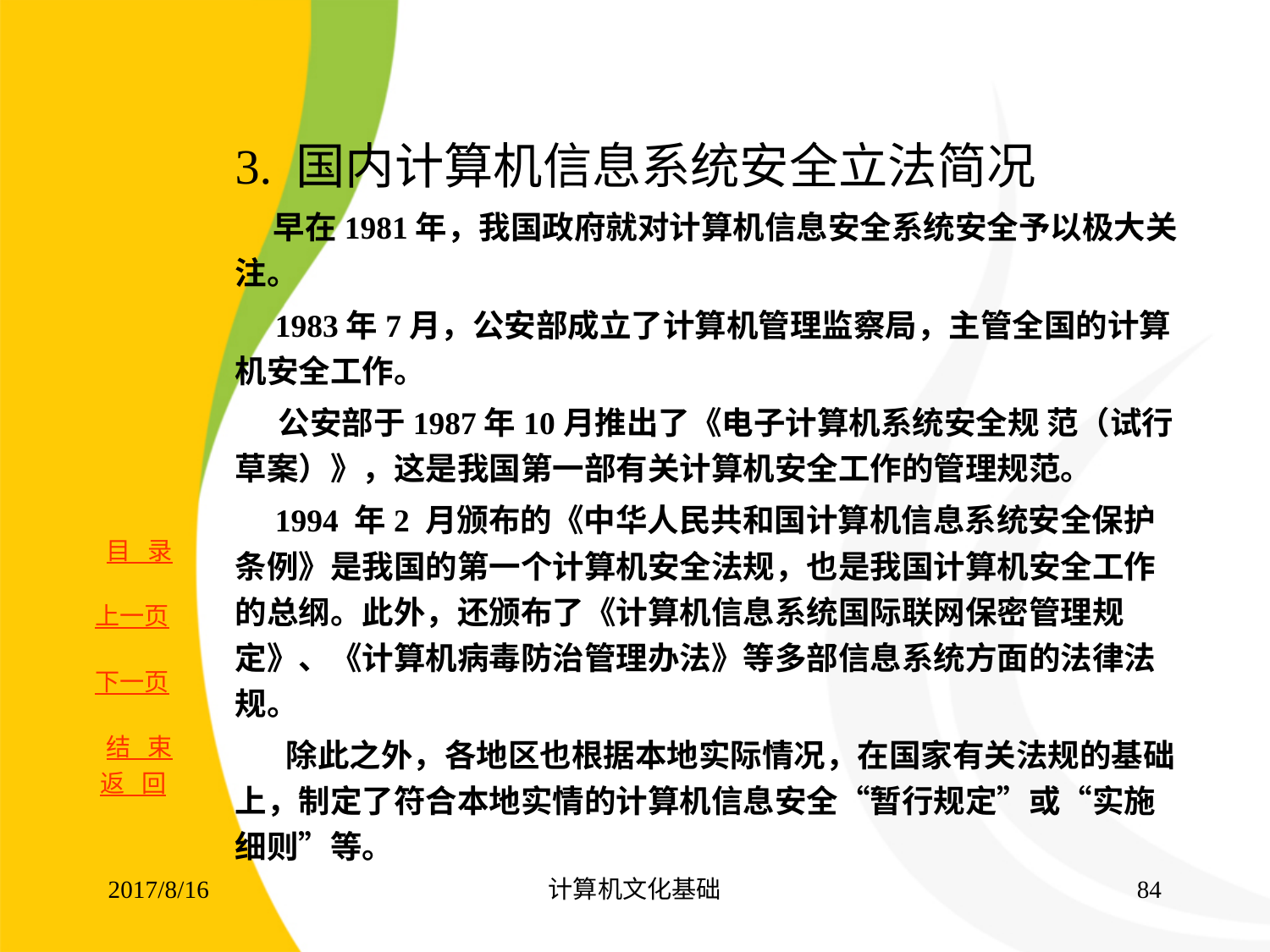

3. 国内计算机信息系统安全立法简况
     早在1981年，我国政府就对计算机信息安全系统安全予以极大关注。
     1983年7月，公安部成立了计算机管理监察局，主管全国的计算机安全工作。
     公安部于1987年10月推出了《电子计算机系统安全规 范（试行草案）》，这是我国第一部有关计算机安全工作的管理规范。
     1994 年2 月颁布的《中华人民共和国计算机信息系统安全保护条例》是我国的第一个计算机安全法规，也是我国计算机安全工作的总纲。此外，还颁布了《计算机信息系统国际联网保密管理规定》、《计算机病毒防治管理办法》等多部信息系统方面的法律法规。
      除此之外，各地区也根据本地实际情况，在国家有关法规的基础上，制定了符合本地实情的计算机信息安全“暂行规定”或“实施细则”等。
返   回
2017/8/16
计算机文化基础
84